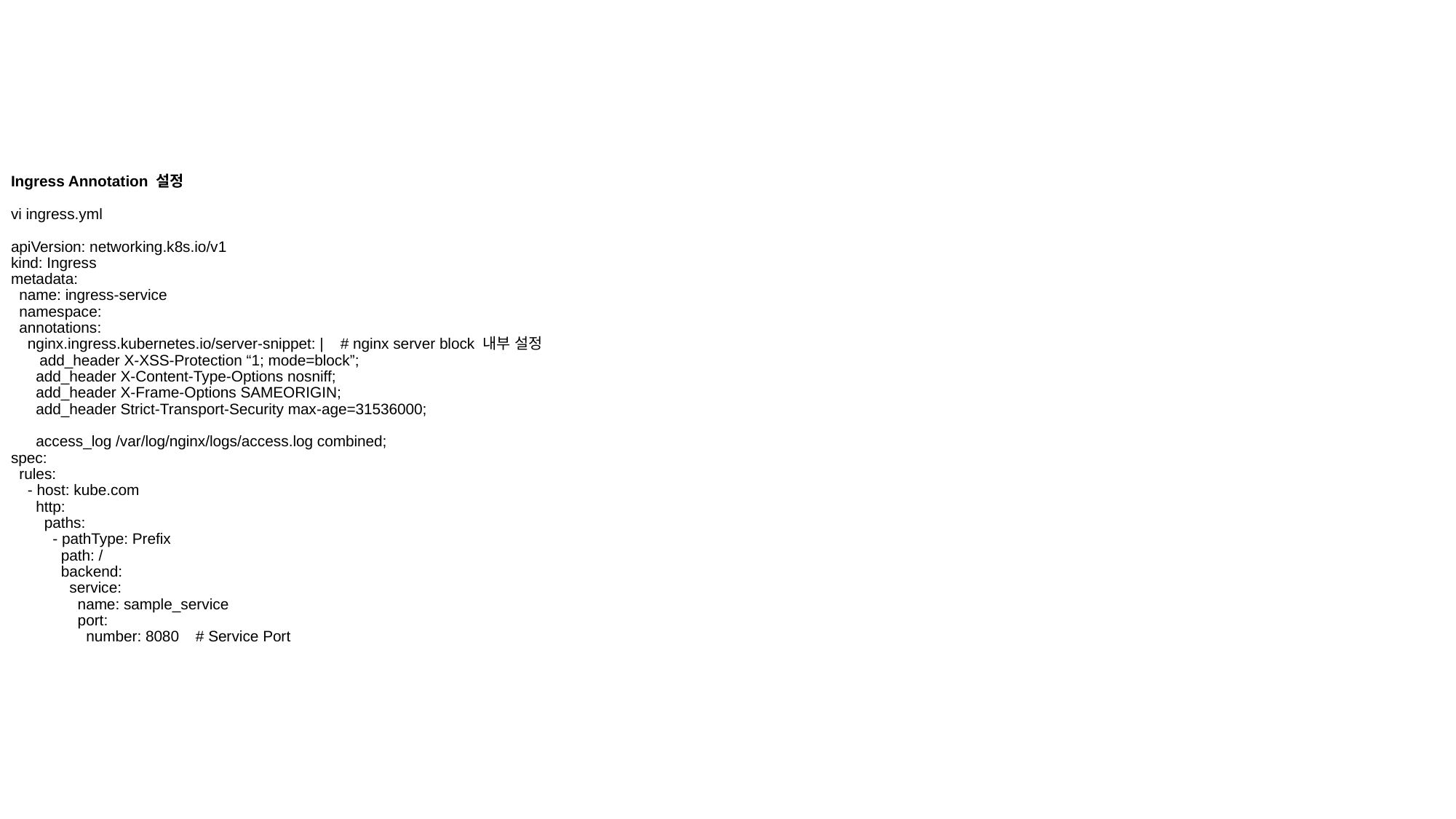

# Ingress Annotation 설정 vi ingress.yml apiVersion: networking.k8s.io/v1 kind: Ingress metadata: name: ingress-service namespace: annotations: nginx.ingress.kubernetes.io/server-snippet: |    # nginx server block 내부 설정 add_header X-XSS-Protection “1; mode=block”; add_header X-Content-Type-Options nosniff; add_header X-Frame-Options SAMEORIGIN; add_header Strict-Transport-Security max-age=31536000; access_log /var/log/nginx/logs/access.log combined; spec: rules: - host: kube.com http: paths: - pathType: Prefix path: / backend: service: name: sample_service port: number: 8080    # Service Port